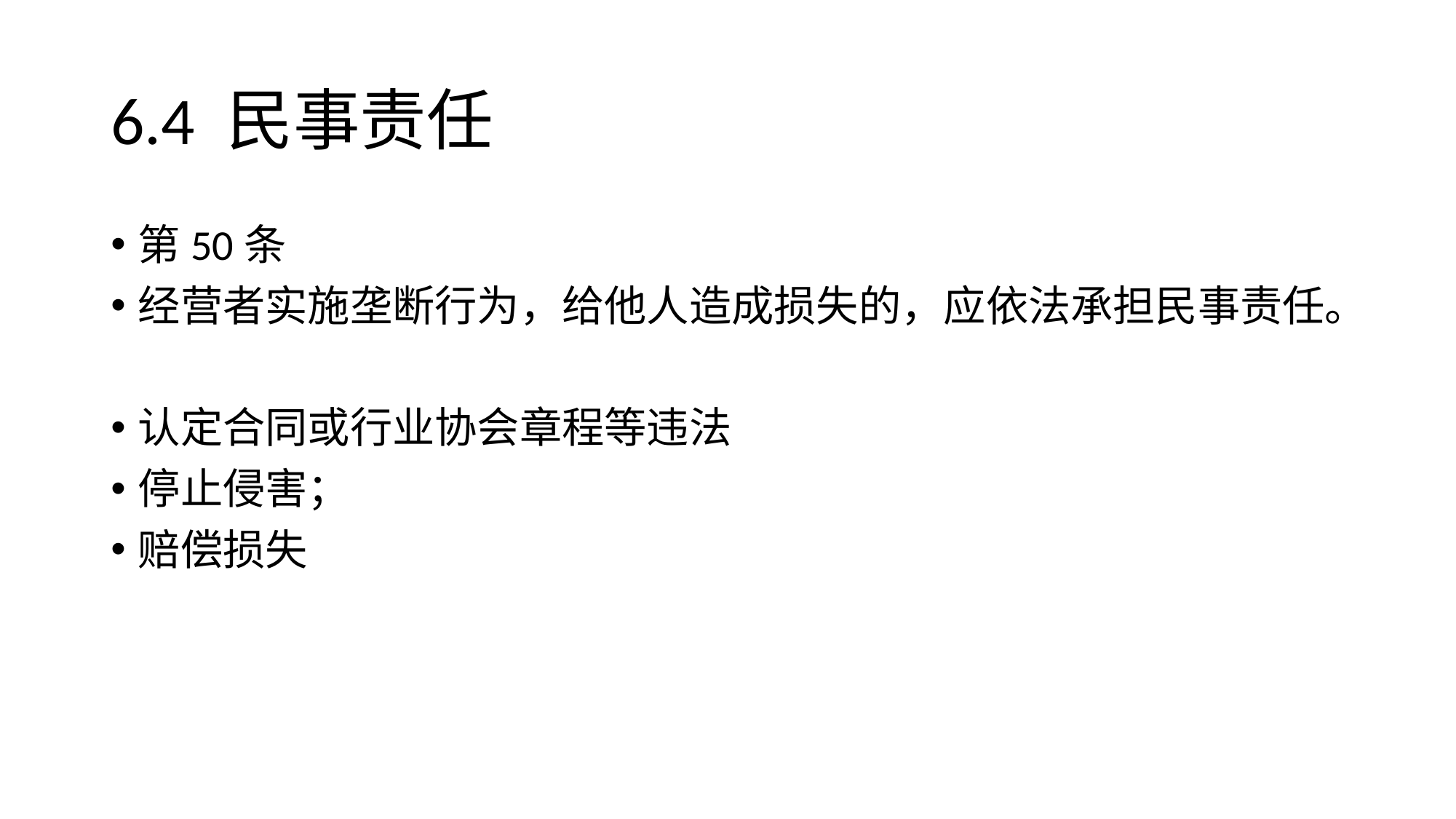

# 6.4 民事责任
第50条
经营者实施垄断行为，给他人造成损失的，应依法承担民事责任。

认定合同或行业协会章程等违法
停止侵害；
赔偿损失